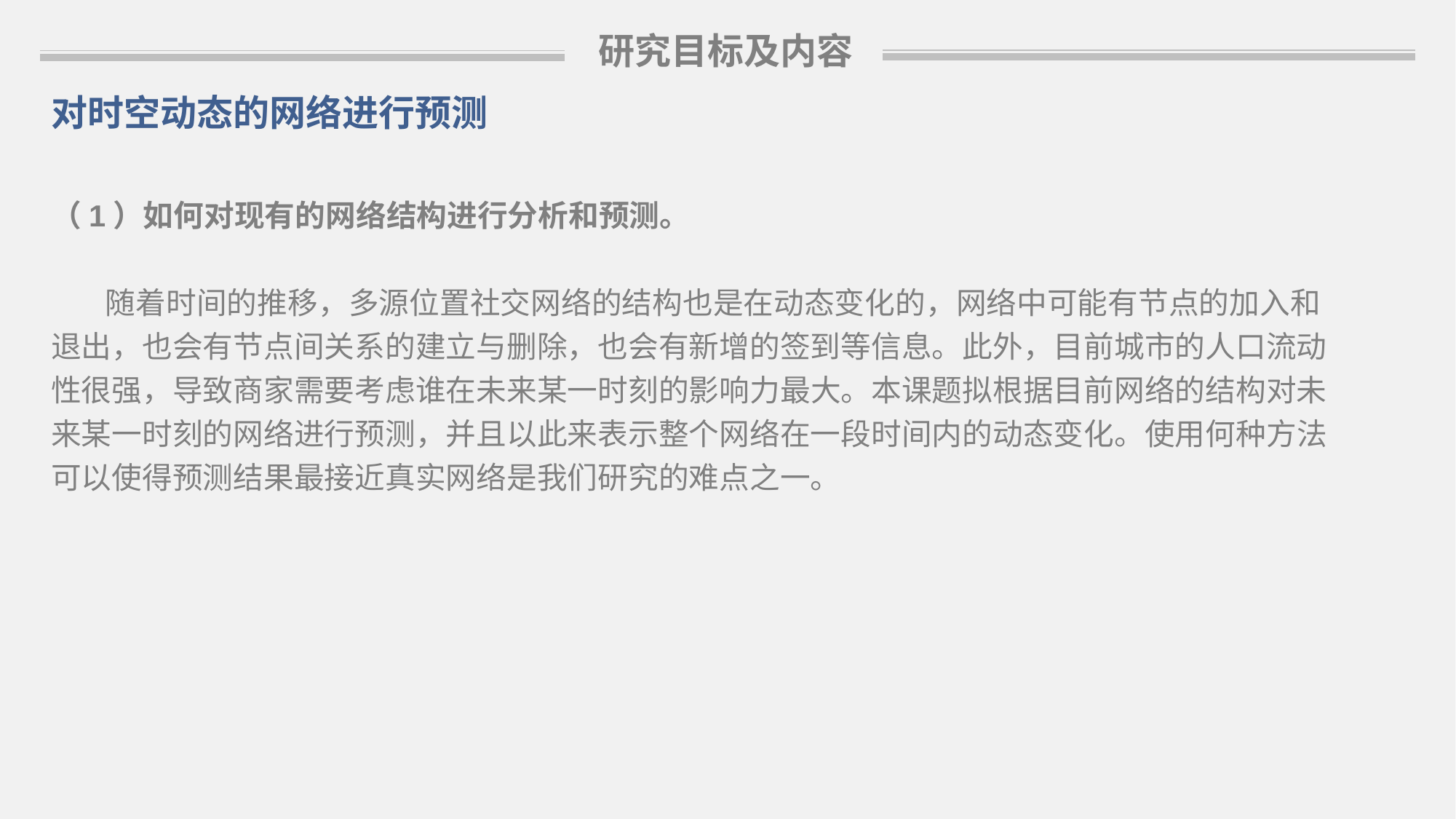

研究目标及内容
对时空动态的网络进行预测
（1）如何对现有的网络结构进行分析和预测。

       随着时间的推移，多源位置社交网络的结构也是在动态变化的，网络中可能有节点的加入和退出，也会有节点间关系的建立与删除，也会有新增的签到等信息。此外，目前城市的人口流动性很强，导致商家需要考虑谁在未来某一时刻的影响力最大。本课题拟根据目前网络的结构对未来某一时刻的网络进行预测，并且以此来表示整个网络在一段时间内的动态变化。使用何种方法可以使得预测结果最接近真实网络是我们研究的难点之一。